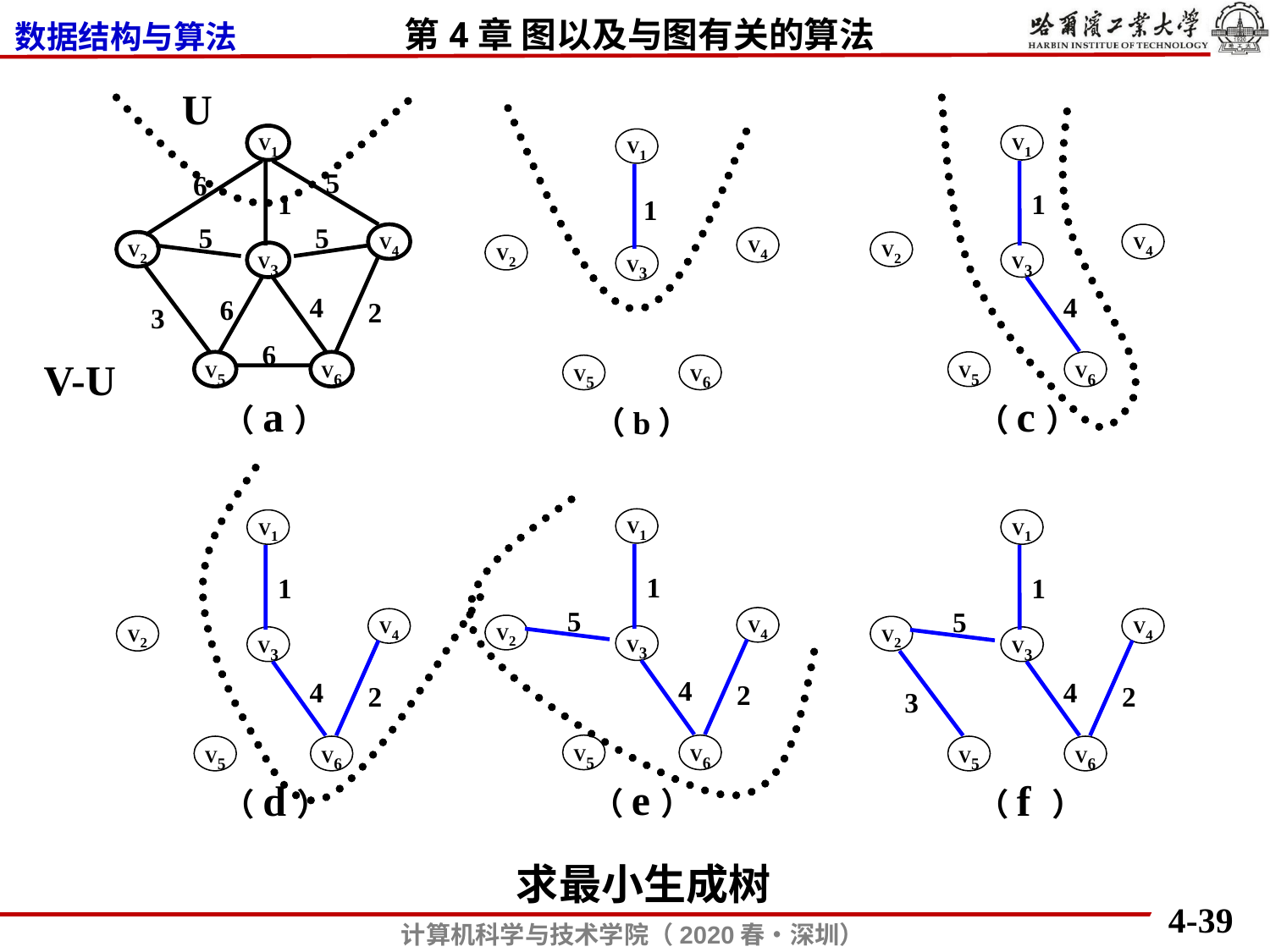

U

V1
5

6

1
5
5
V4
V2
V3

4
6
2
3
6
V5
V6

V1

1
V4
V2
V3

4
V5
V6
（c）
V1

V4
V2
V3
V5
V6
（b）
1
V-U
（a）

V1

1
5
V4
V2
V3

4
2
V5
V6
（e）
V1

1
V4
V2
V3

4
2
V5
V6
（d）
V1

1
5
V4
V2
V3

4
2
3
V5
V6
（f ）
求最小生成树